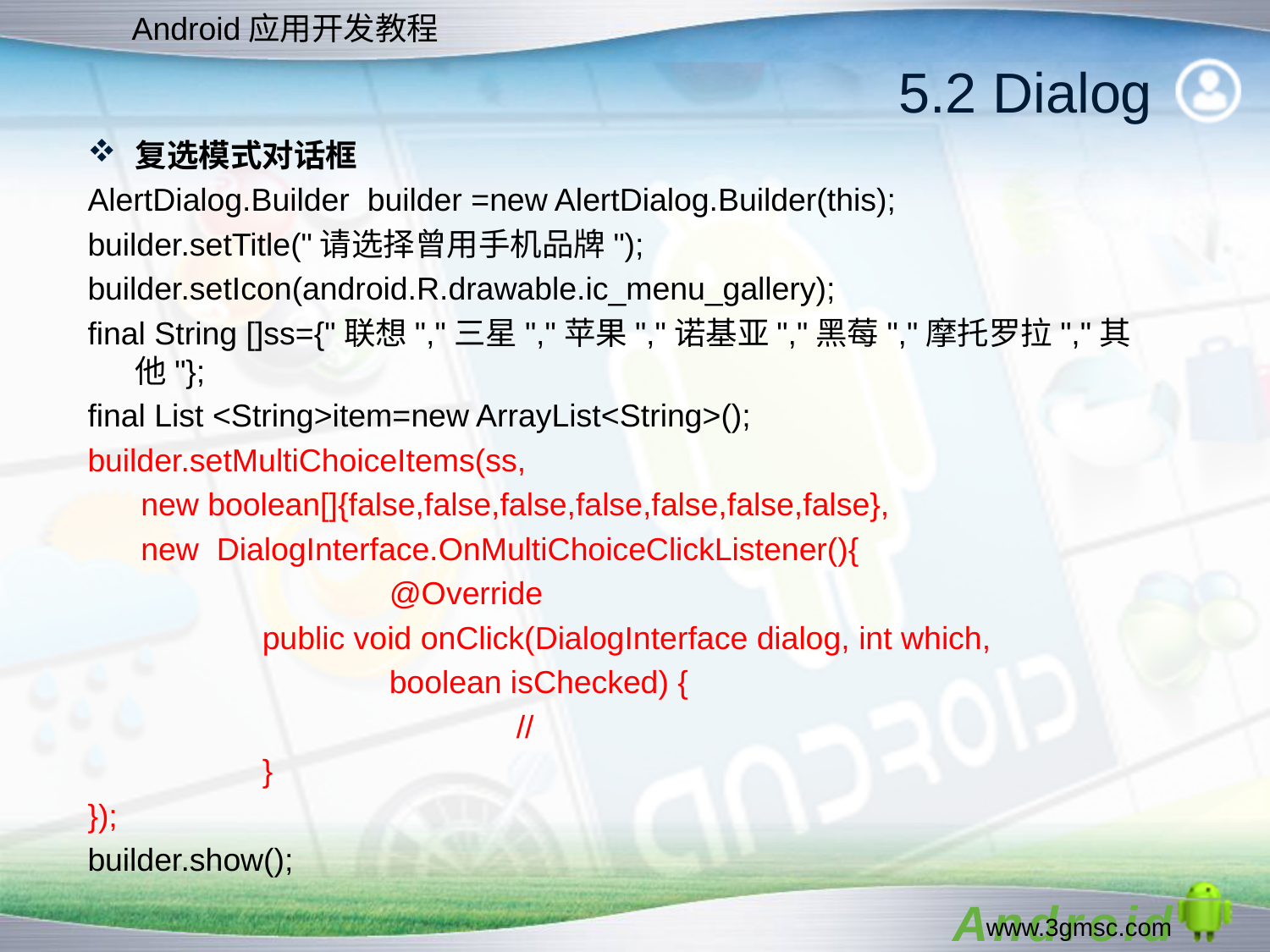

# 5.2 Dialog
复选模式对话框
AlertDialog.Builder  builder =new AlertDialog.Builder(this);
builder.setTitle("请选择曾用手机品牌");
builder.setIcon(android.R.drawable.ic_menu_gallery);
final String []ss={"联想","三星","苹果","诺基亚","黑莓","摩托罗拉","其他"};
final List <String>item=new ArrayList<String>();
builder.setMultiChoiceItems(ss,
      new boolean[]{false,false,false,false,false,false,false},
      new  DialogInterface.OnMultiChoiceClickListener(){
			@Override
		public void onClick(DialogInterface dialog, int which,
			boolean isChecked) {
				//
		}
});
builder.show();
www.3gmsc.com